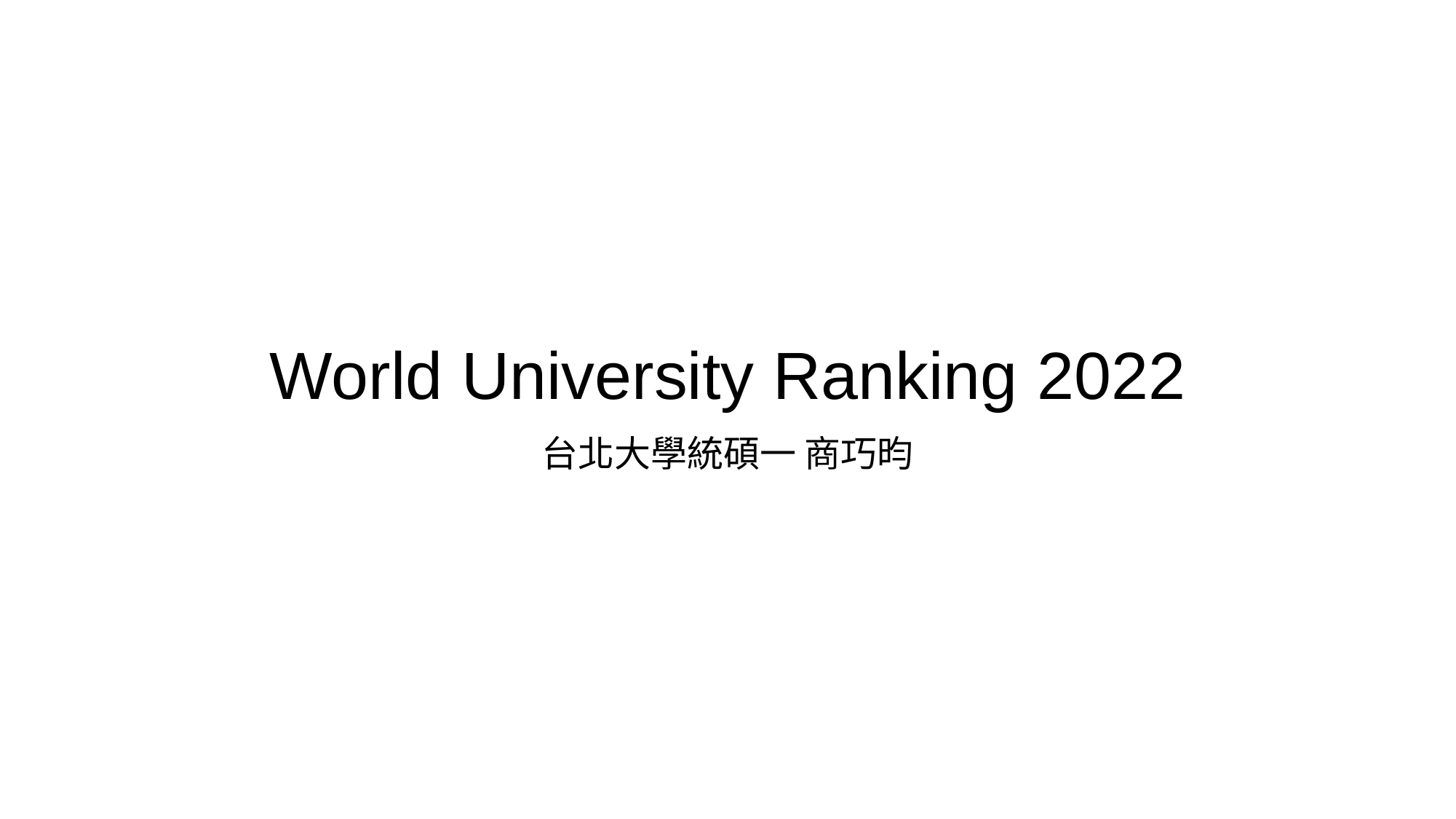

# World University Ranking 2022
台北大學統碩一 商巧昀